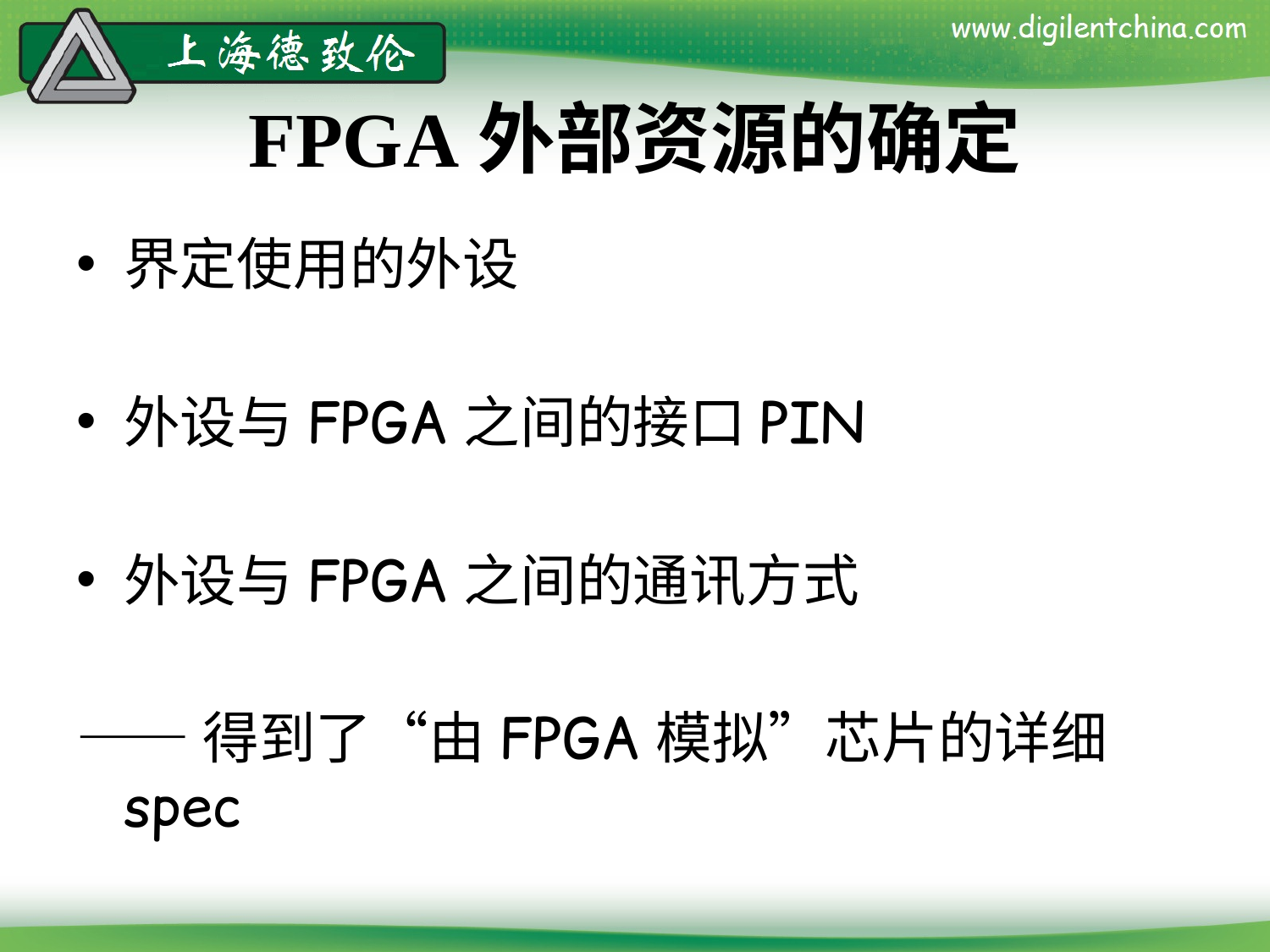

# FPGA外部资源的确定
界定使用的外设

外设与FPGA之间的接口PIN

外设与FPGA之间的通讯方式

——得到了“由FPGA模拟”芯片的详细spec